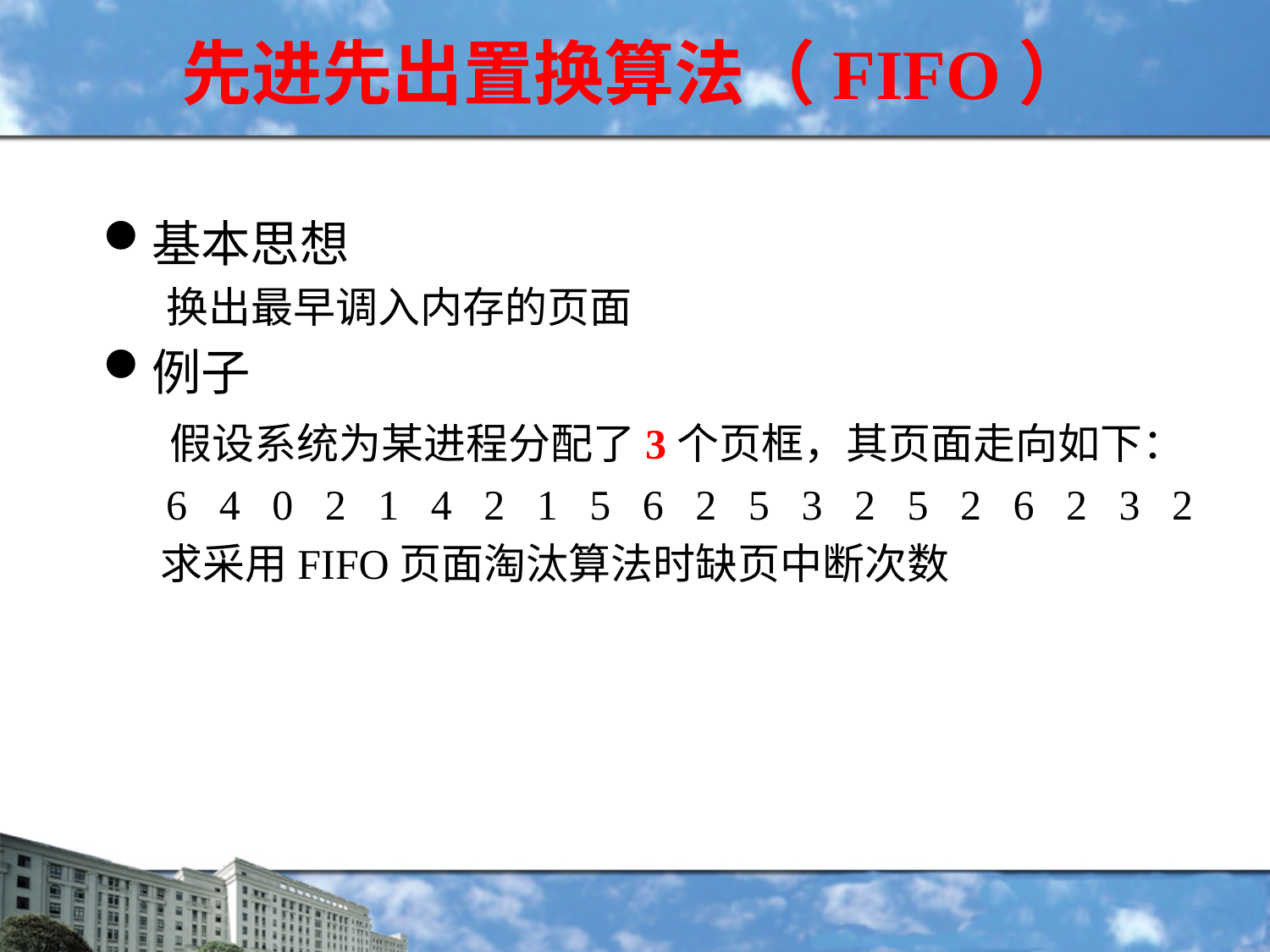

先进先出置换算法（FIFO）
基本思想
换出最早调入内存的页面
例子
     假设系统为某进程分配了3个页框，其页面走向如下：
      6   4   0   2   1   4   2   1   5   6   2   5   3   2   5   2   6   2   3   2
     求采用FIFO页面淘汰算法时缺页中断次数